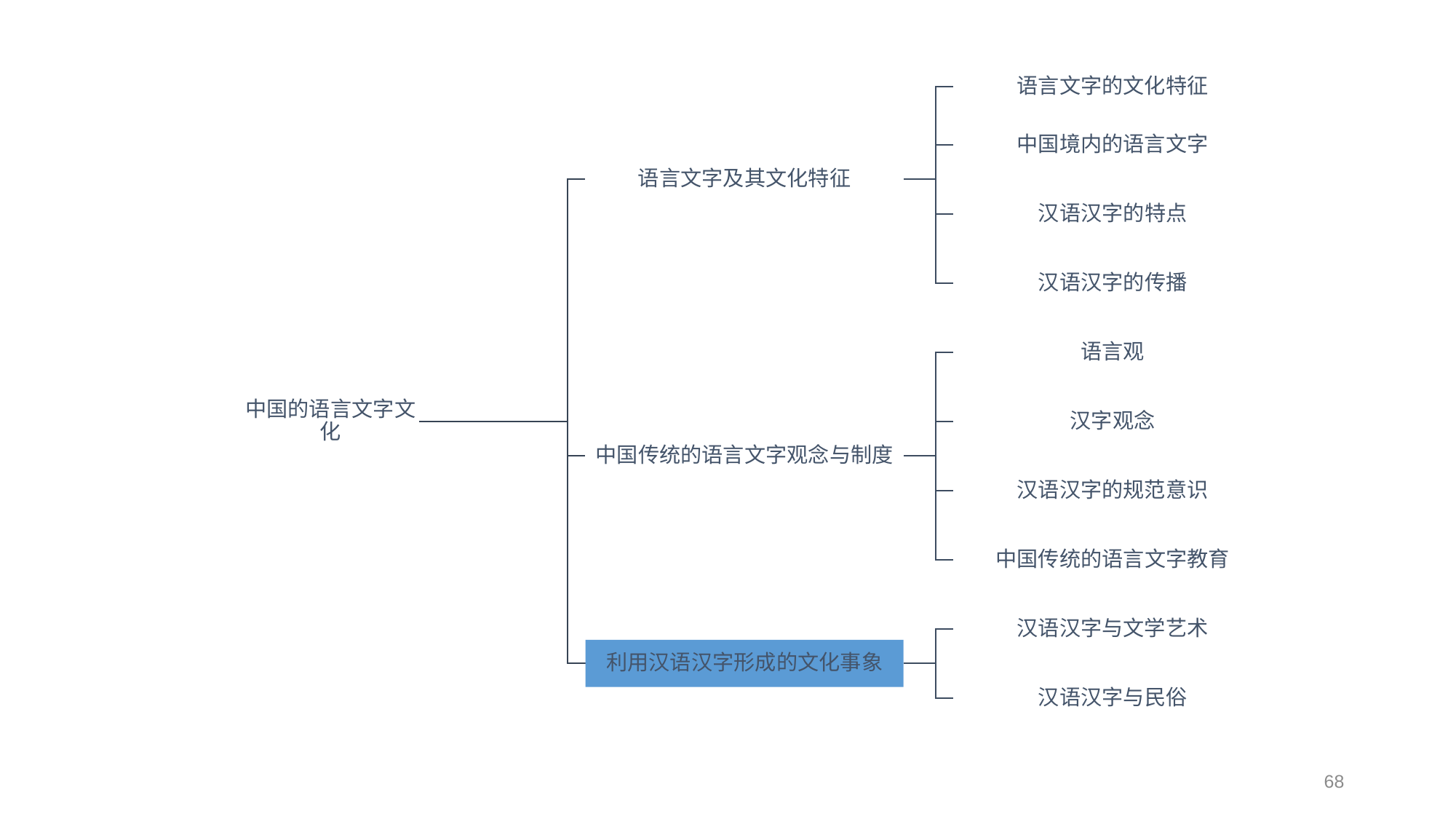

中国的语言文字文化
语言文字及其文化特征
语言文字的文化特征
中国境内的语言文字
汉语汉字的特点
汉语汉字的传播
中国传统的语言文字观念与制度
语言观
汉字观念
汉语汉字的规范意识
中国传统的语言文字教育
利用汉语汉字形成的文化事象
汉语汉字与文学艺术
汉语汉字与民俗
68